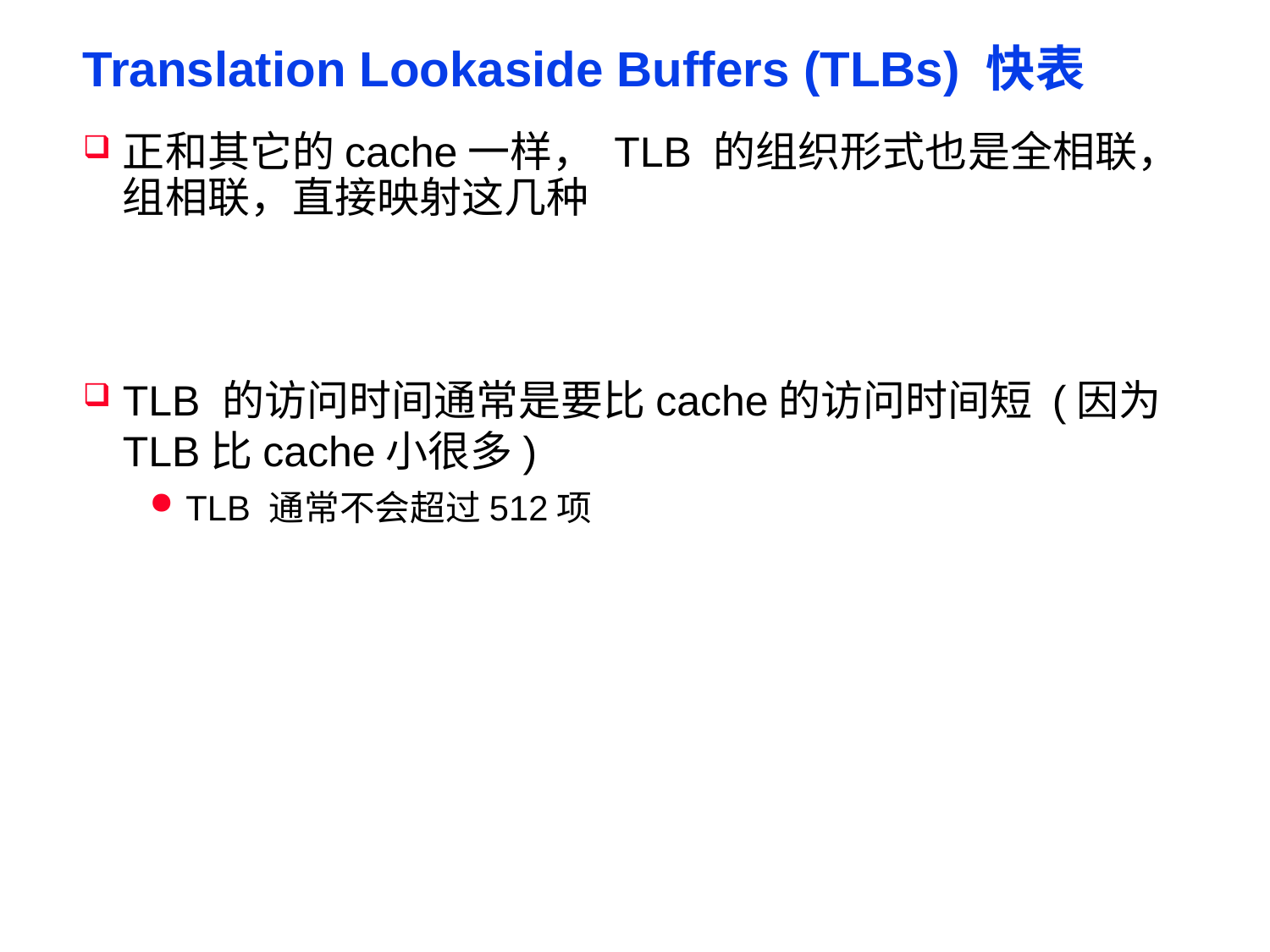

# Translation Lookaside Buffers (TLBs) 快表
正和其它的cache一样， TLB 的组织形式也是全相联，组相联，直接映射这几种
TLB 的访问时间通常是要比cache的访问时间短 (因为TLB比cache小很多)
TLB 通常不会超过512项